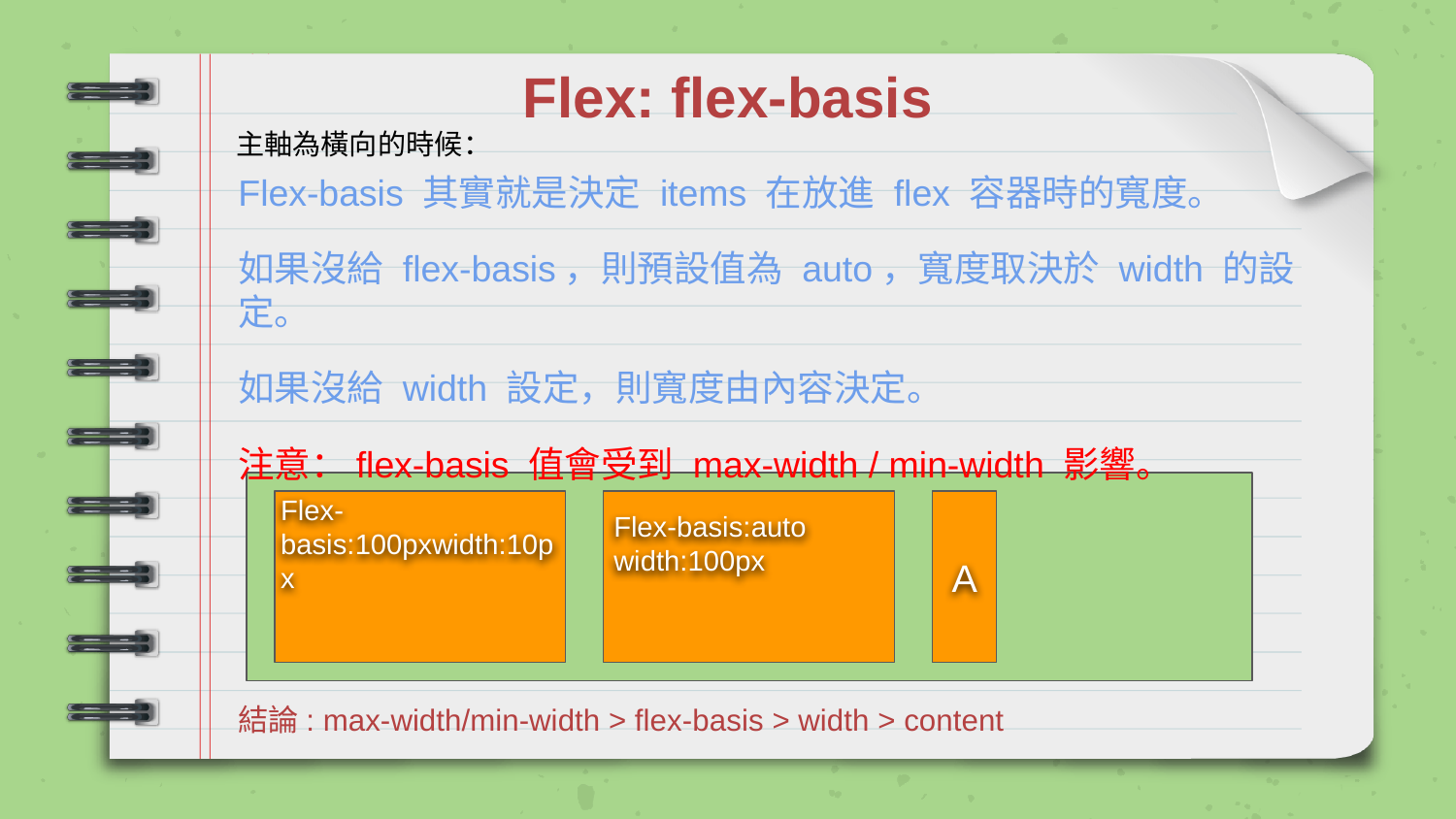

# Flex: flex-basis
主軸為橫向的時候：
Flex-basis 其實就是決定 items 在放進 flex 容器時的寬度。
如果沒給 flex-basis，則預設值為 auto，寬度取決於 width 的設定。
如果沒給 width 設定，則寬度由內容決定。
注意：flex-basis 值會受到 max-width / min-width 影響。

Flex-basis:auto
width:100px

Flex-basis:100pxwidth:10px

A
結論: max-width/min-width > flex-basis > width > content